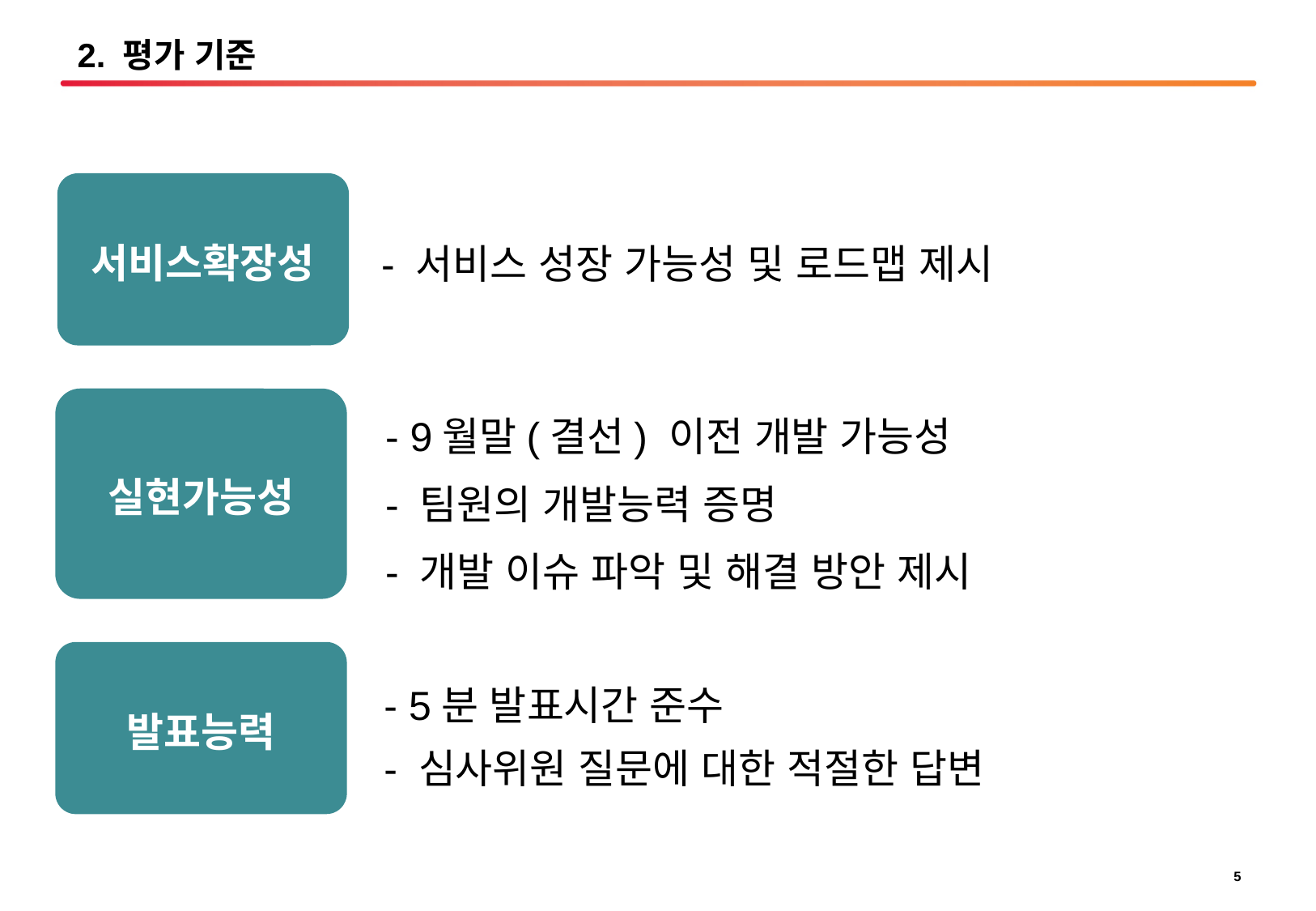

2. 평가 기준
서비스확장성
- 서비스 성장 가능성 및 로드맵 제시
실현가능성
- 9월말(결선) 이전 개발 가능성
- 팀원의 개발능력 증명
- 개발 이슈 파악 및 해결 방안 제시
발표능력
- 5분 발표시간 준수
- 심사위원 질문에 대한 적절한 답변